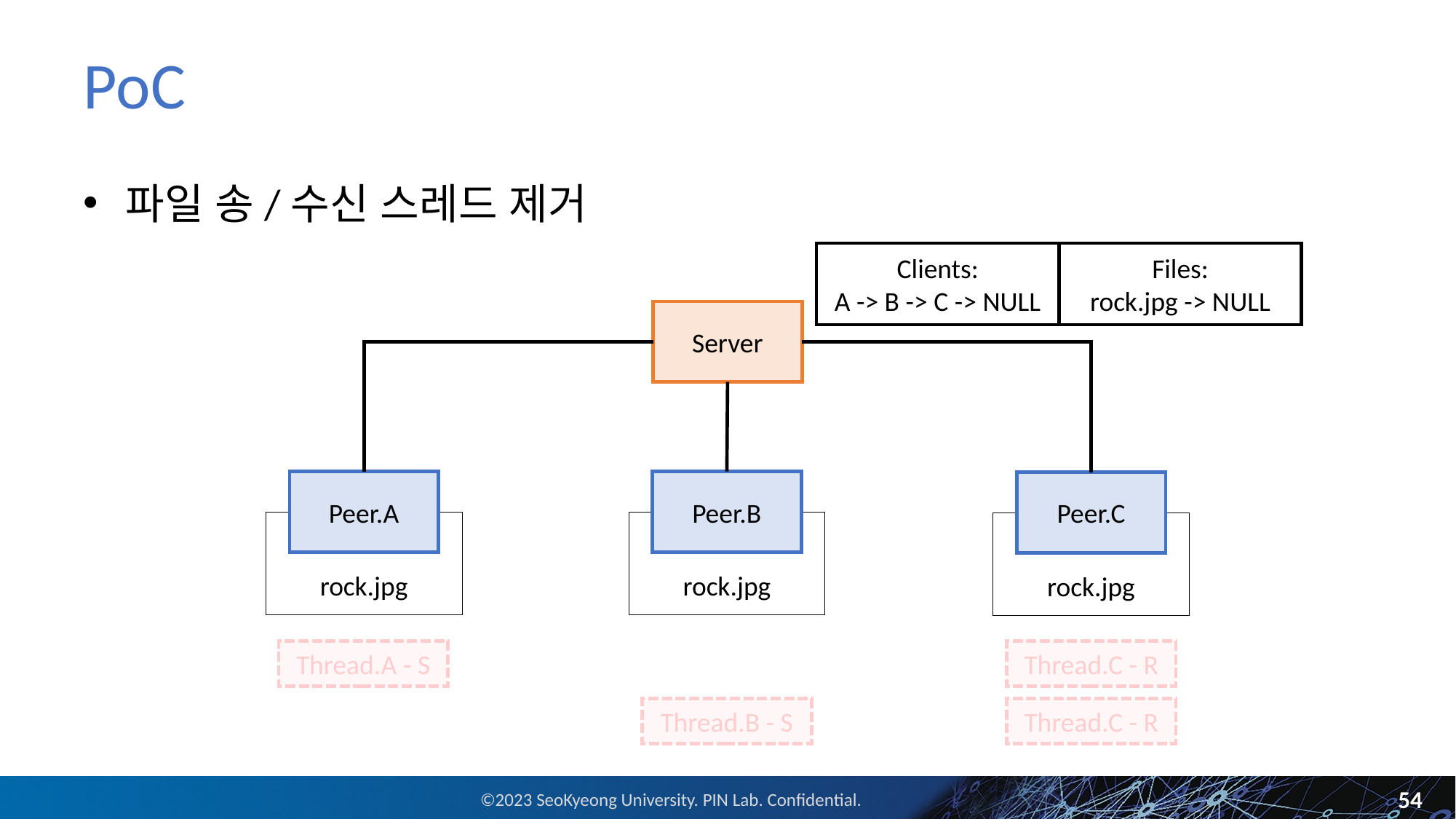

# PoC
파일 송/수신 스레드 제거
Clients:
A -> B -> C -> NULL
Files:
rock.jpg -> NULL
Server
Peer.A

rock.jpg
Peer.B

Peer.C

rock.jpg
rock.jpg
Thread.A - S
Thread.C - R
Thread.B - S
Thread.C - R
54